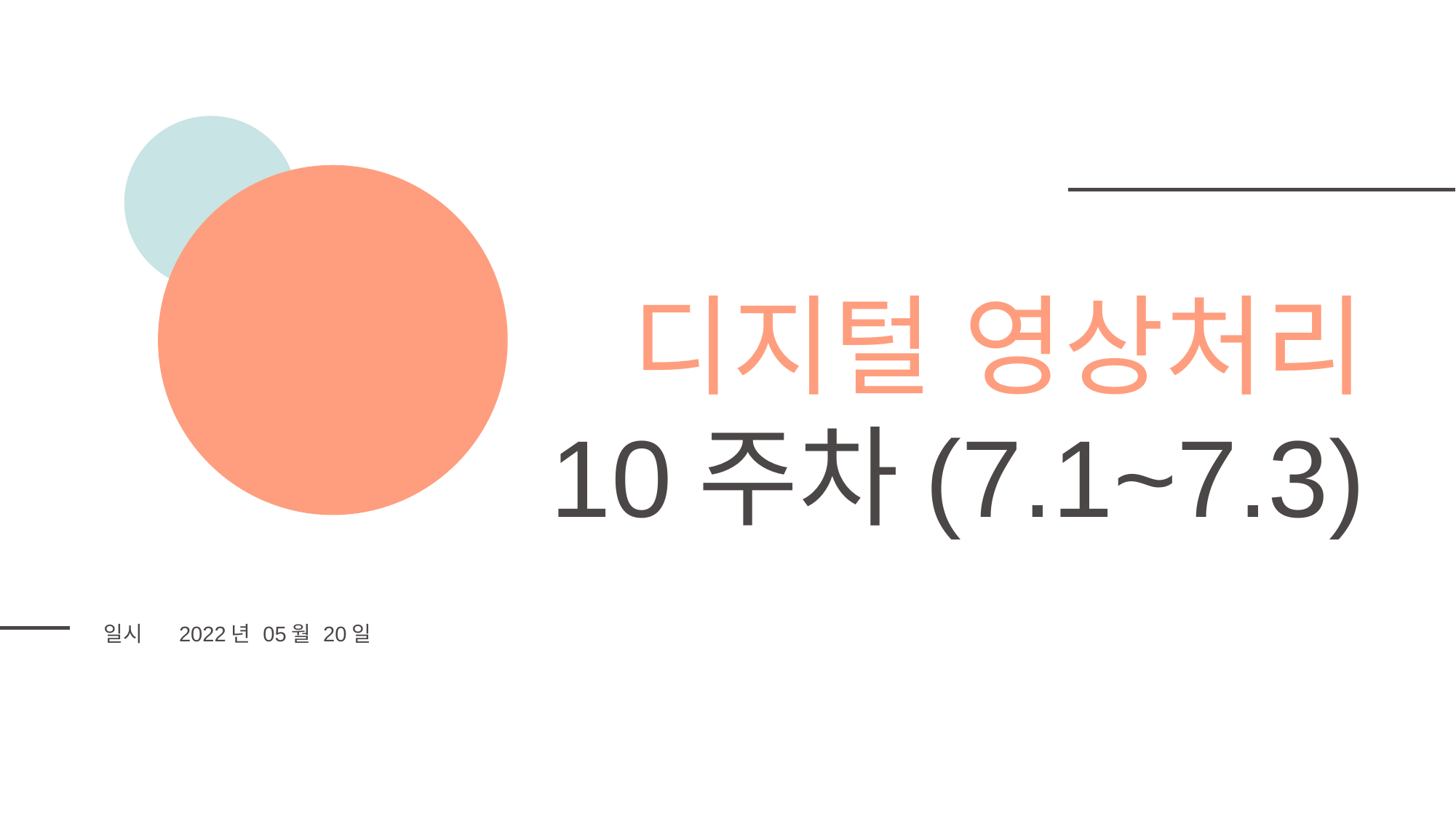

디지털 영상처리
10주차(7.1~7.3)
| 일시 | 2022년 05월 20일 |
| --- | --- |